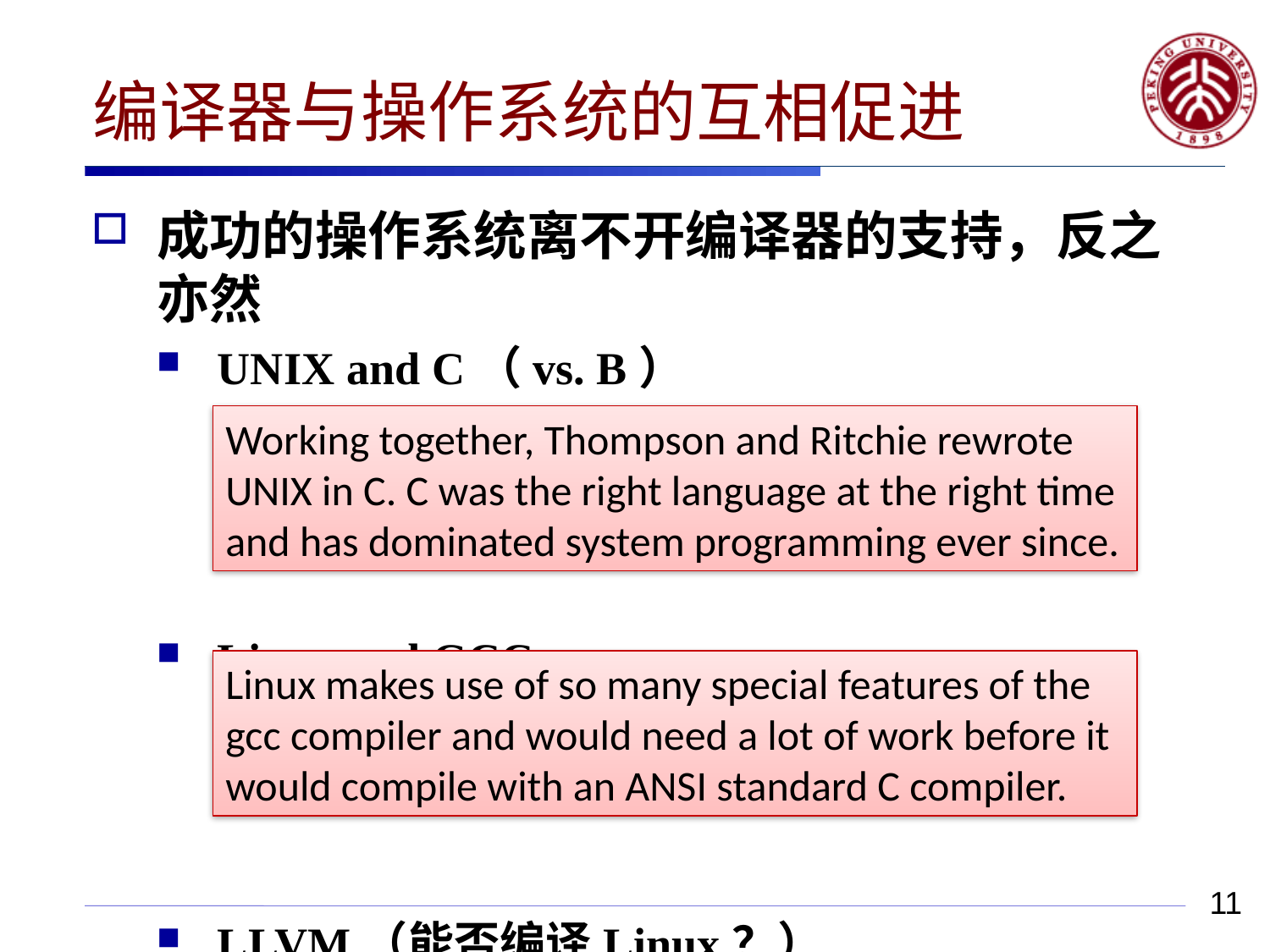

# 编译器与操作系统的互相促进
成功的操作系统离不开编译器的支持，反之亦然
UNIX and C（vs. B）

Linux and GCC

LLVM（能否编译Linux？）
Working together, Thompson and Ritchie rewrote UNIX in C. C was the right language at the right time and has dominated system programming ever since.
Linux makes use of so many special features of the gcc compiler and would need a lot of work before it would compile with an ANSI standard C compiler.